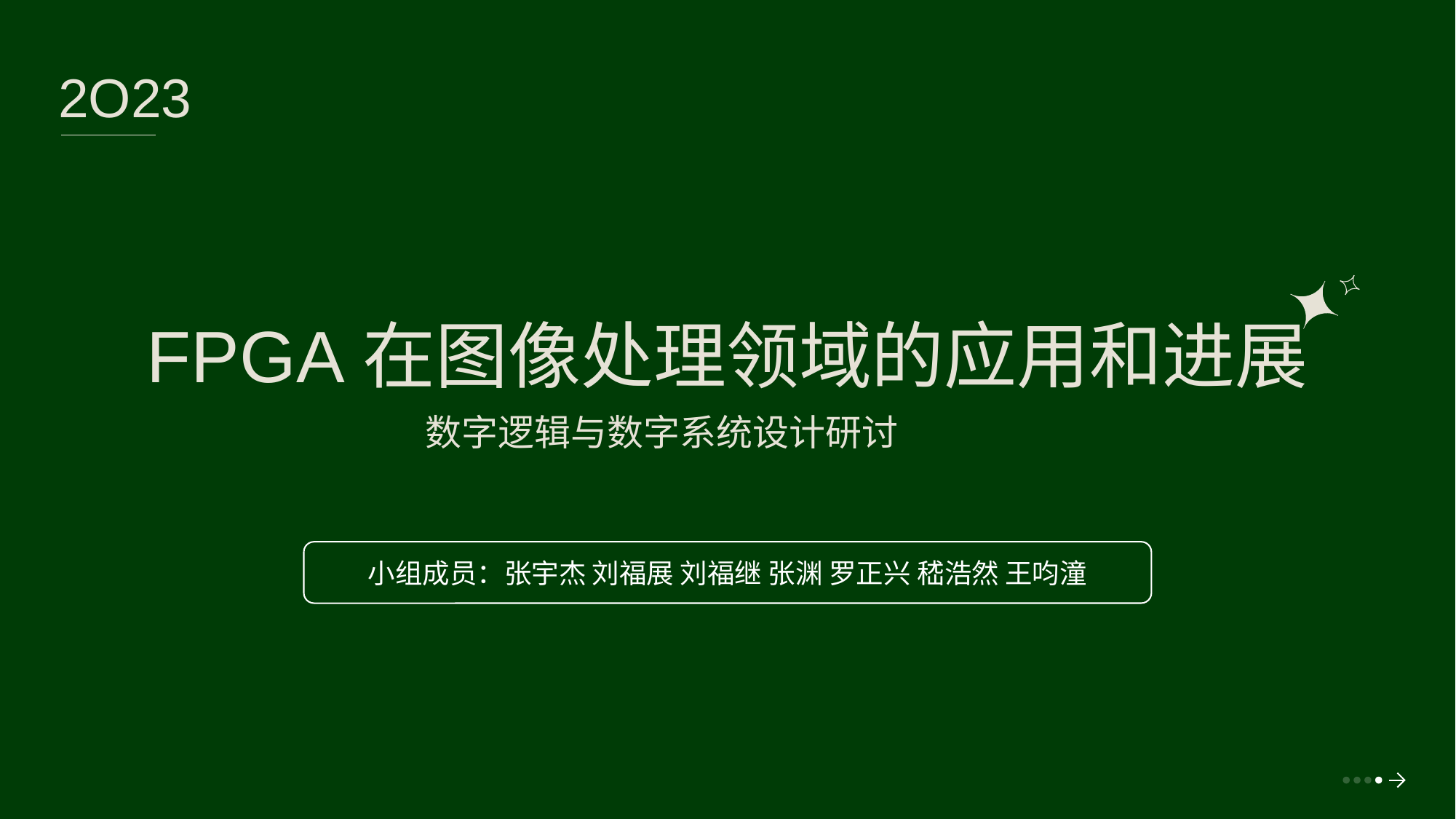

2O23

FPGA在图像处理领域的应用和进展
数字逻辑与数字系统设计研讨
小组成员：张宇杰 刘福展 刘福继 张渊 罗正兴 嵇浩然 王呁潼